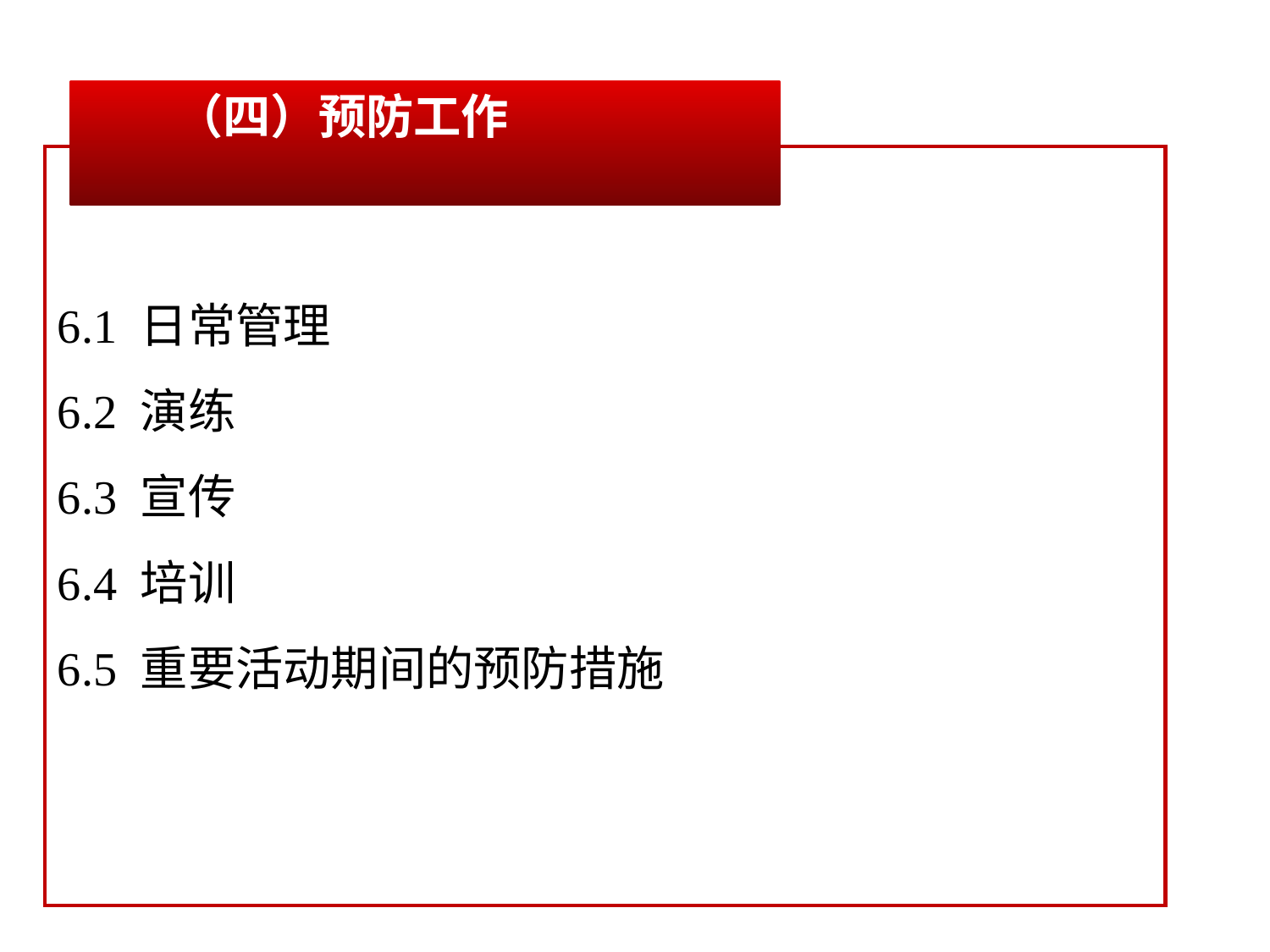

（四）预防工作

6.1 日常管理
6.2 演练
6.3 宣传
6.4 培训
6.5 重要活动期间的预防措施